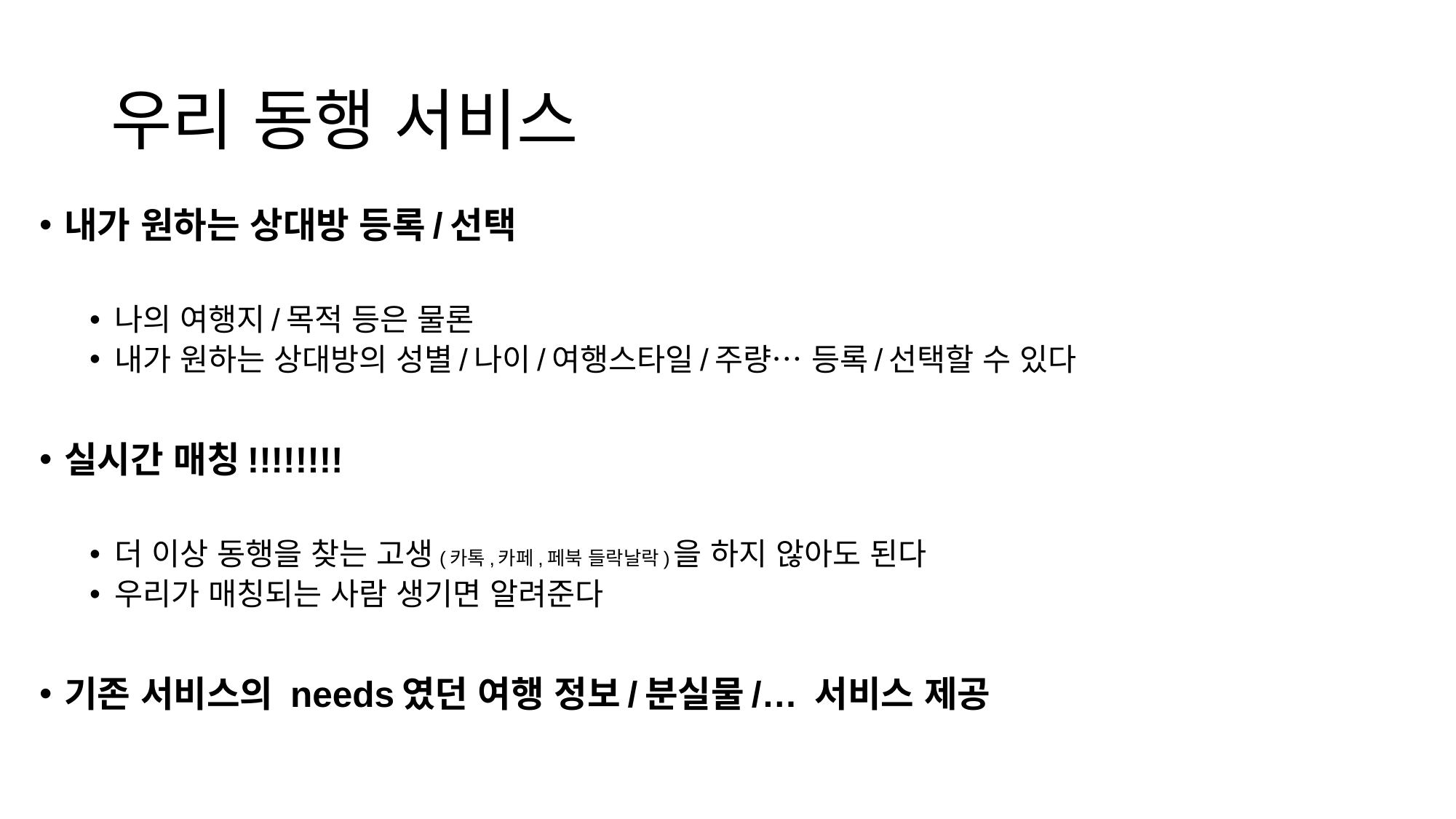

# 우리 동행 서비스
내가 원하는 상대방 등록/선택

나의 여행지/목적 등은 물론
내가 원하는 상대방의 성별/나이/여행스타일/주량… 등록/선택할 수 있다

실시간 매칭!!!!!!!!

더 이상 동행을 찾는 고생(카톡,카페,페북 들락날락)을 하지 않아도 된다
우리가 매칭되는 사람 생기면 알려준다

기존 서비스의 needs였던 여행 정보/분실물/… 서비스 제공